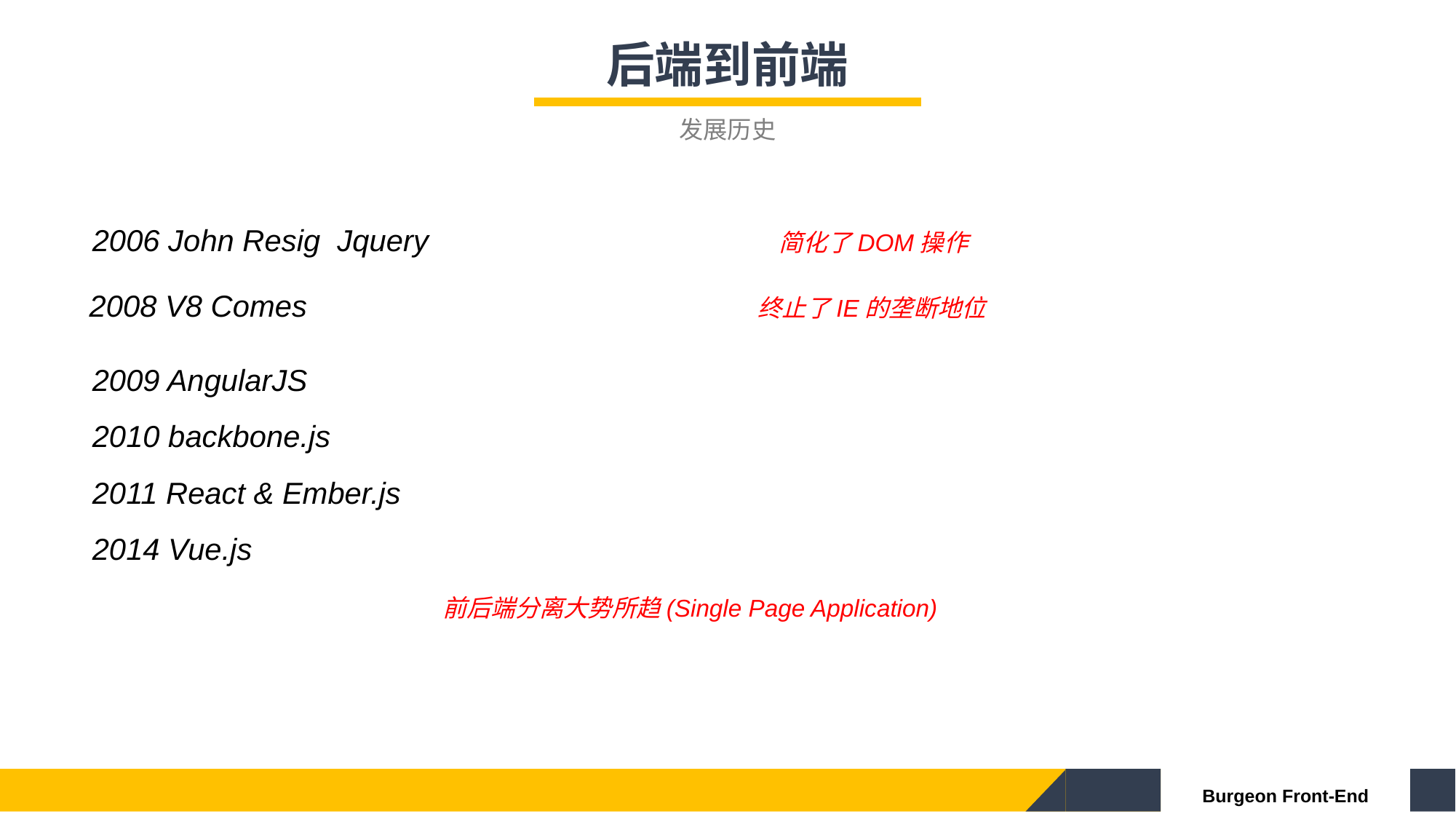

后端到前端
发展历史
2006 John Resig  Jquery                                         简化了DOM操作
2008 V8 Comes                                                     终止了IE的垄断地位
2009 AngularJS
2010 backbone.js
2011 React & Ember.js
2014 Vue.js
                                                   前后端分离大势所趋(Single Page Application)
Burgeon Front-End